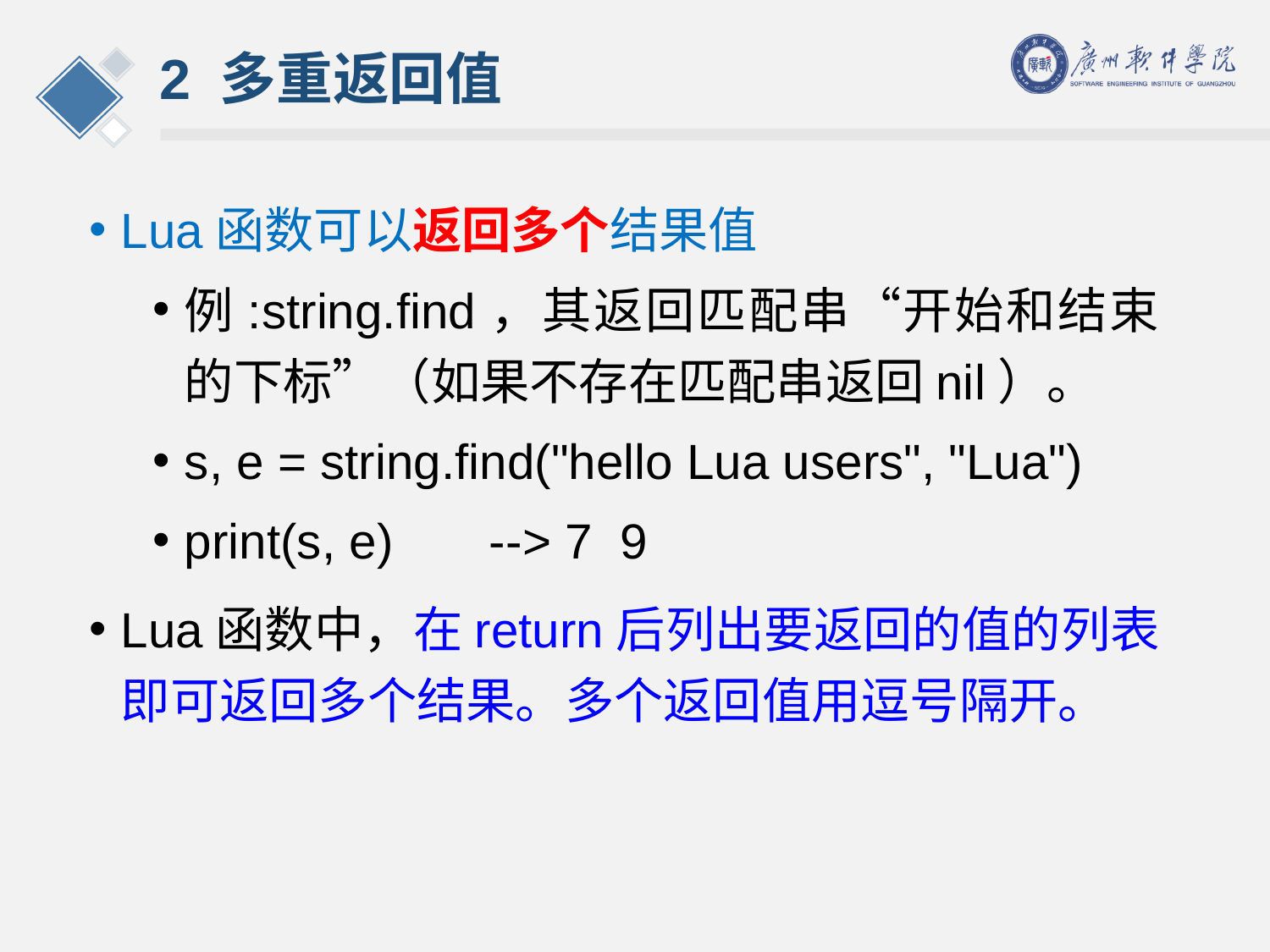

# 2 多重返回值
Lua函数可以返回多个结果值
例:string.find，其返回匹配串“开始和结束的下标”（如果不存在匹配串返回nil）。
s, e = string.find("hello Lua users", "Lua")
print(s, e)       --> 7  9
Lua函数中，在return后列出要返回的值的列表即可返回多个结果。多个返回值用逗号隔开。